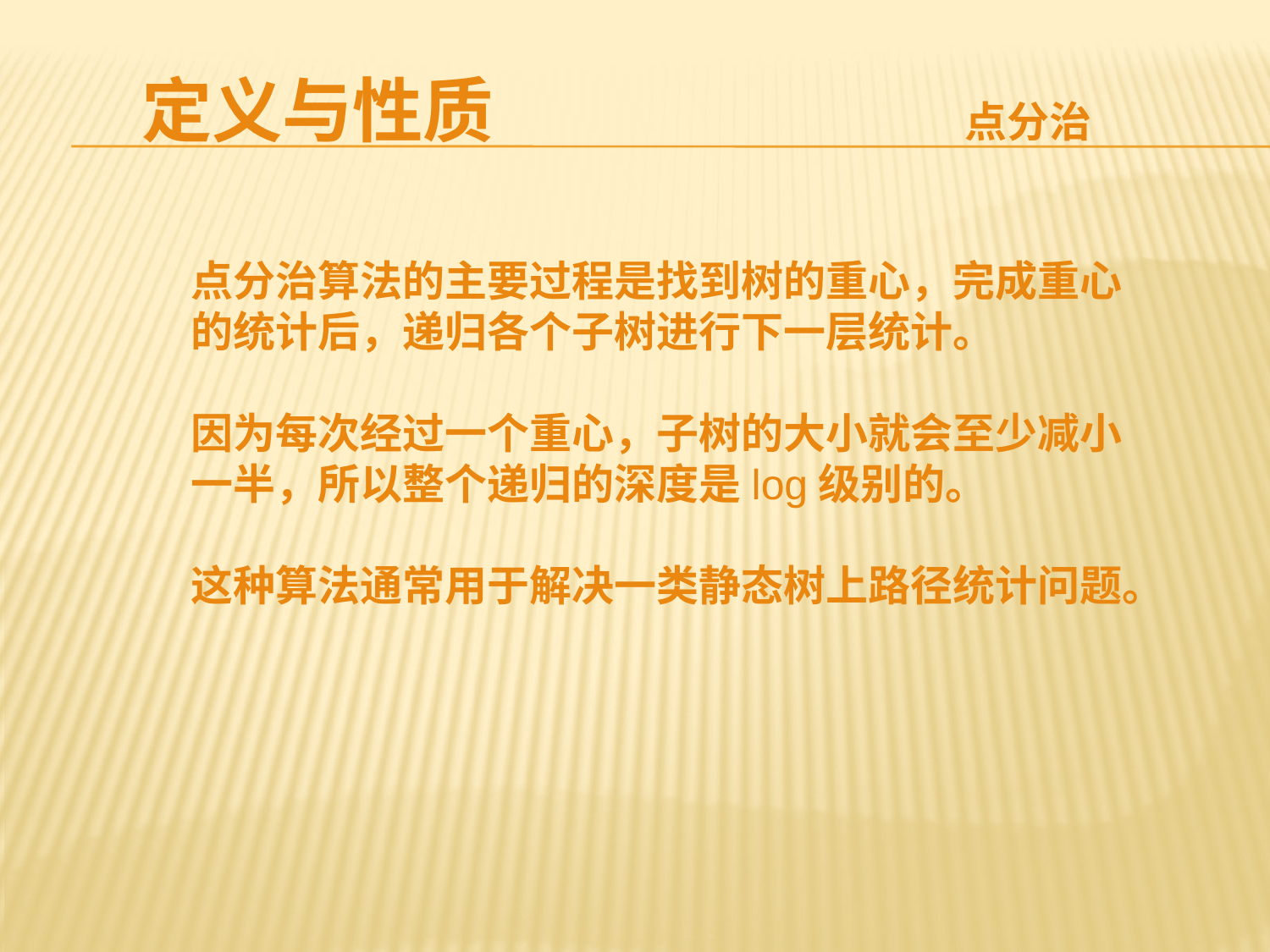

定义与性质
点分治
点分治算法的主要过程是找到树的重心，完成重心的统计后，递归各个子树进行下一层统计。

因为每次经过一个重心，子树的大小就会至少减小一半，所以整个递归的深度是log级别的。

这种算法通常用于解决一类静态树上路径统计问题。